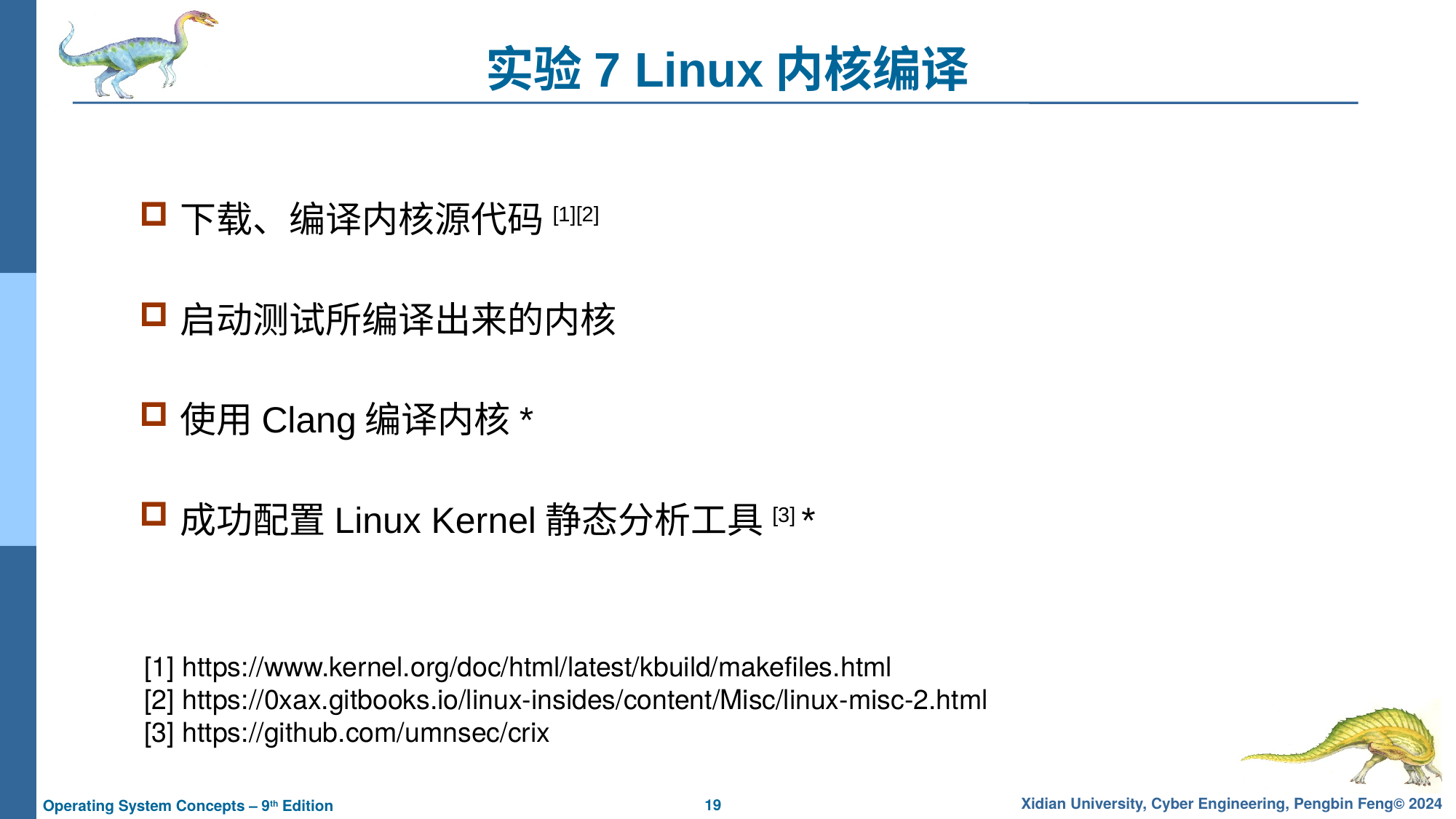

# 实验7 Linux内核编译
下载、编译内核源代码[1][2]
启动测试所编译出来的内核
使用Clang编译内核*
成功配置Linux Kernel静态分析工具[3] *
[1] https://www.kernel.org/doc/html/latest/kbuild/makefiles.html
[2] https://0xax.gitbooks.io/linux-insides/content/Misc/linux-misc-2.html
[3] https://github.com/umnsec/crix